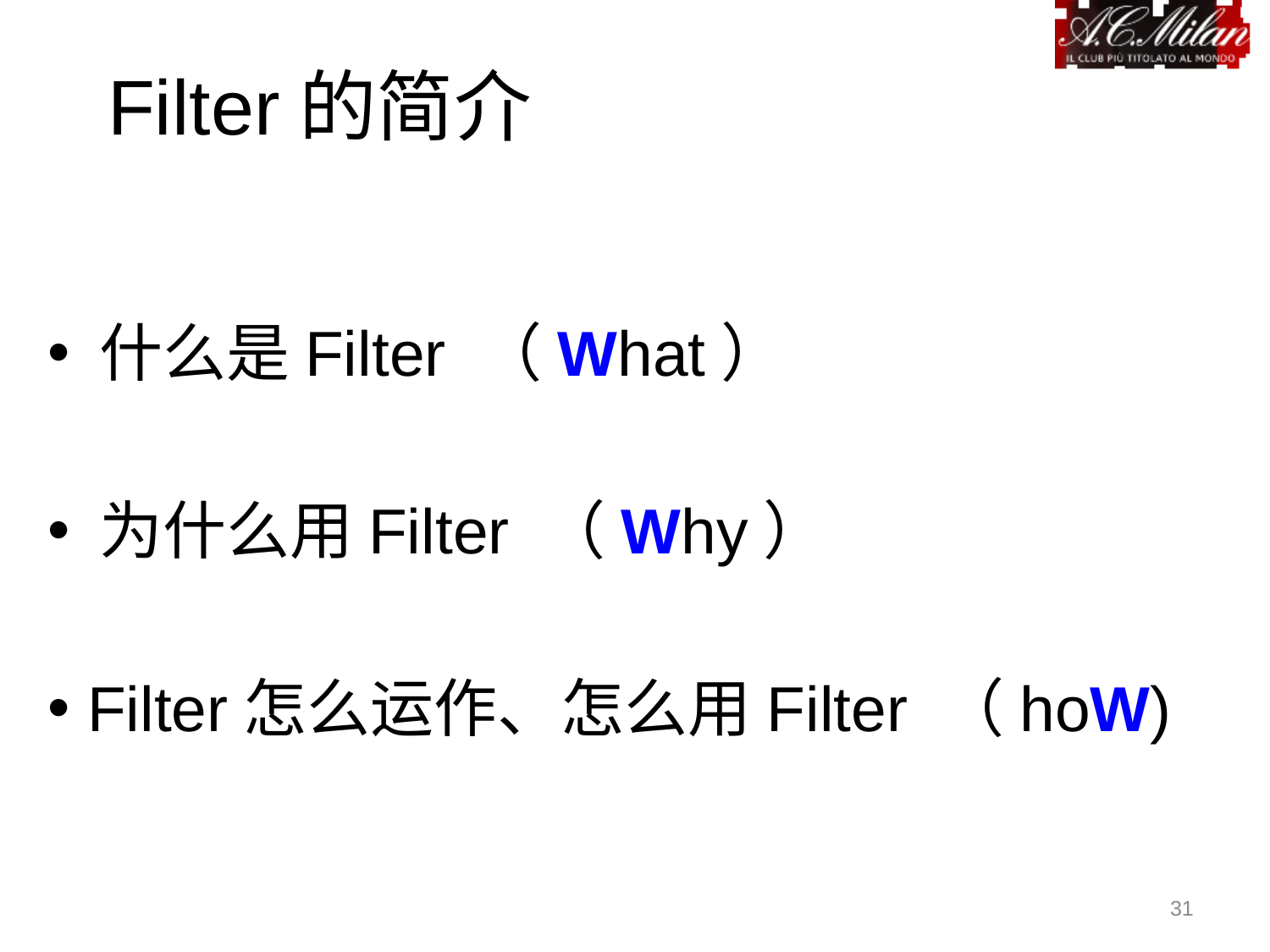

Filter的简介
 什么是Filter （What）

 为什么用Filter （Why）

 Filter怎么运作、怎么用Filter （hoW)
31